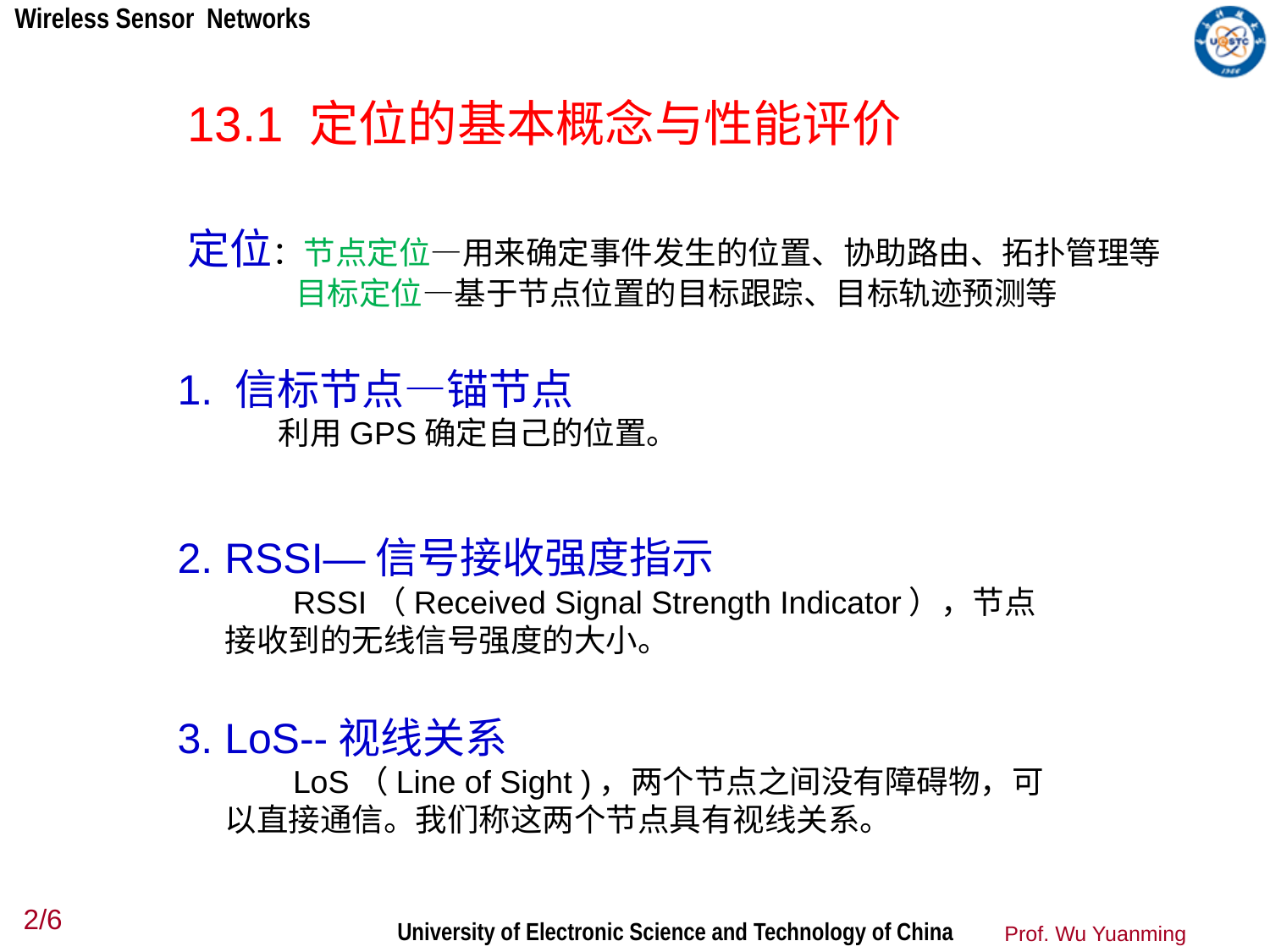

13.1 定位的基本概念与性能评价
定位：节点定位—用来确定事件发生的位置、协助路由、拓扑管理等
              目标定位—基于节点位置的目标跟踪、目标轨迹预测等
1. 信标节点—锚节点
             利用GPS确定自己的位置。
2. RSSI—信号接收强度指示
             RSSI（Received Signal Strength Indicator），节点接收到的无线信号强度的大小。
3. LoS--视线关系
             LoS（Line of Sight )，两个节点之间没有障碍物，可以直接通信。我们称这两个节点具有视线关系。
2/6
Prof. Wu Yuanming